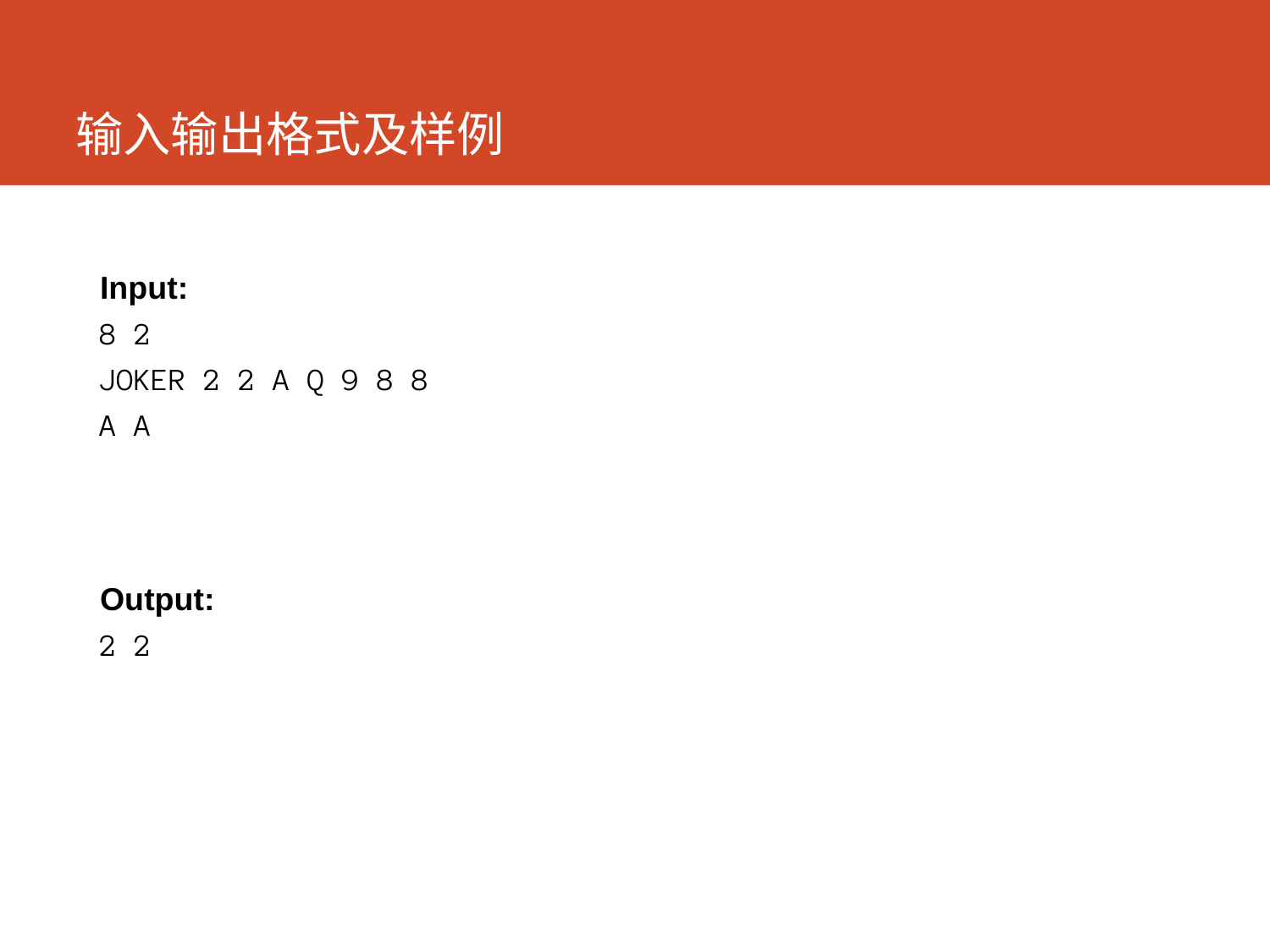

# 输入输出格式及样例
Input:
8 2
JOKER 2 2 A Q 9 8 8
A A
Output:
2 2